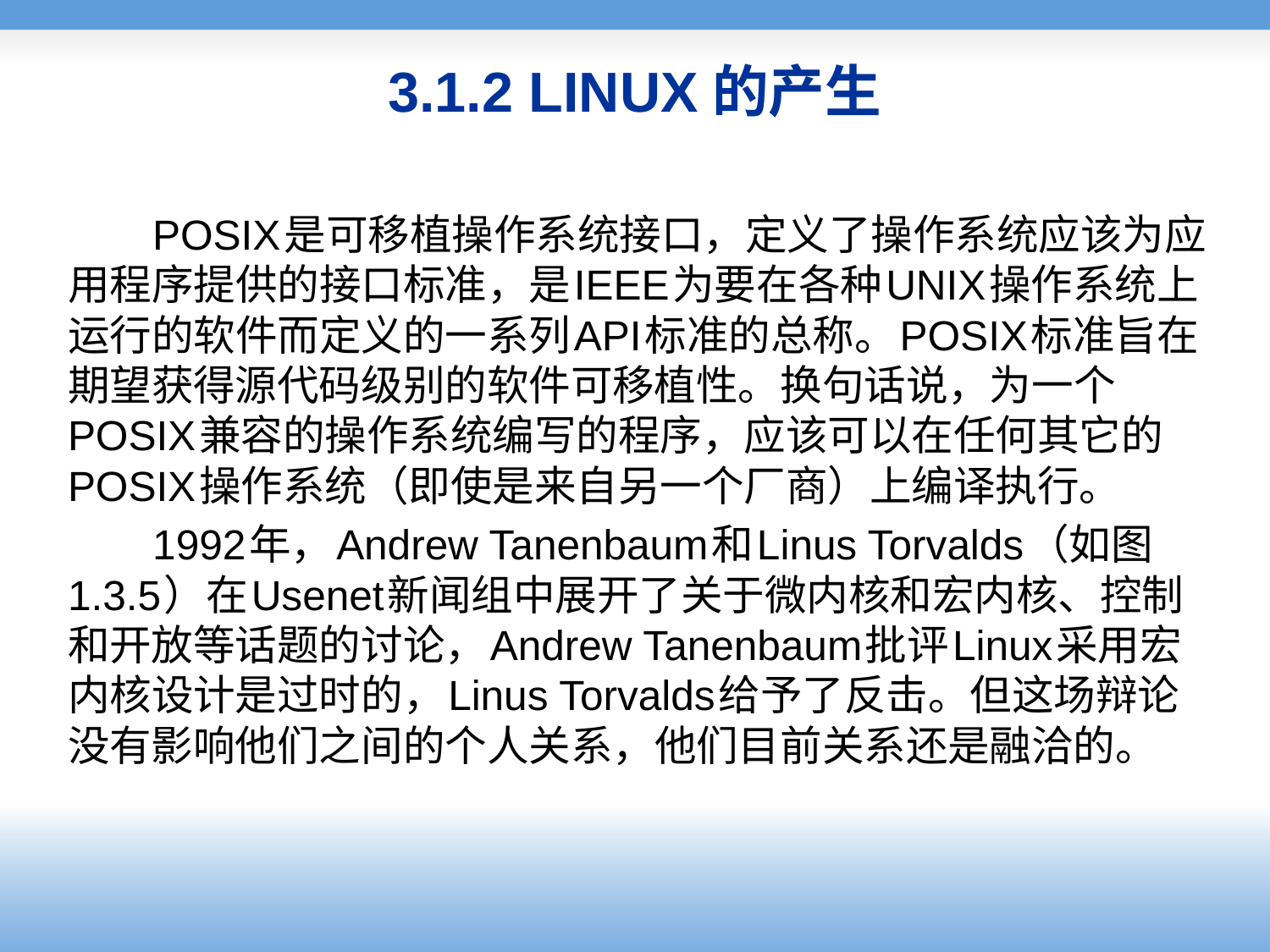

# 3.1.2 LINUX的产生

POSIX是可移植操作系统接口，定义了操作系统应该为应用程序提供的接口标准，是IEEE为要在各种UNIX操作系统上运行的软件而定义的一系列API标准的总称。POSIX标准旨在期望获得源代码级别的软件可移植性。换句话说，为一个POSIX兼容的操作系统编写的程序，应该可以在任何其它的POSIX操作系统（即使是来自另一个厂商）上编译执行。
1992年，Andrew Tanenbaum和Linus Torvalds（如图1.3.5）在Usenet新闻组中展开了关于微内核和宏内核、控制和开放等话题的讨论，Andrew Tanenbaum批评Linux采用宏内核设计是过时的，Linus Torvalds给予了反击。但这场辩论没有影响他们之间的个人关系，他们目前关系还是融洽的。